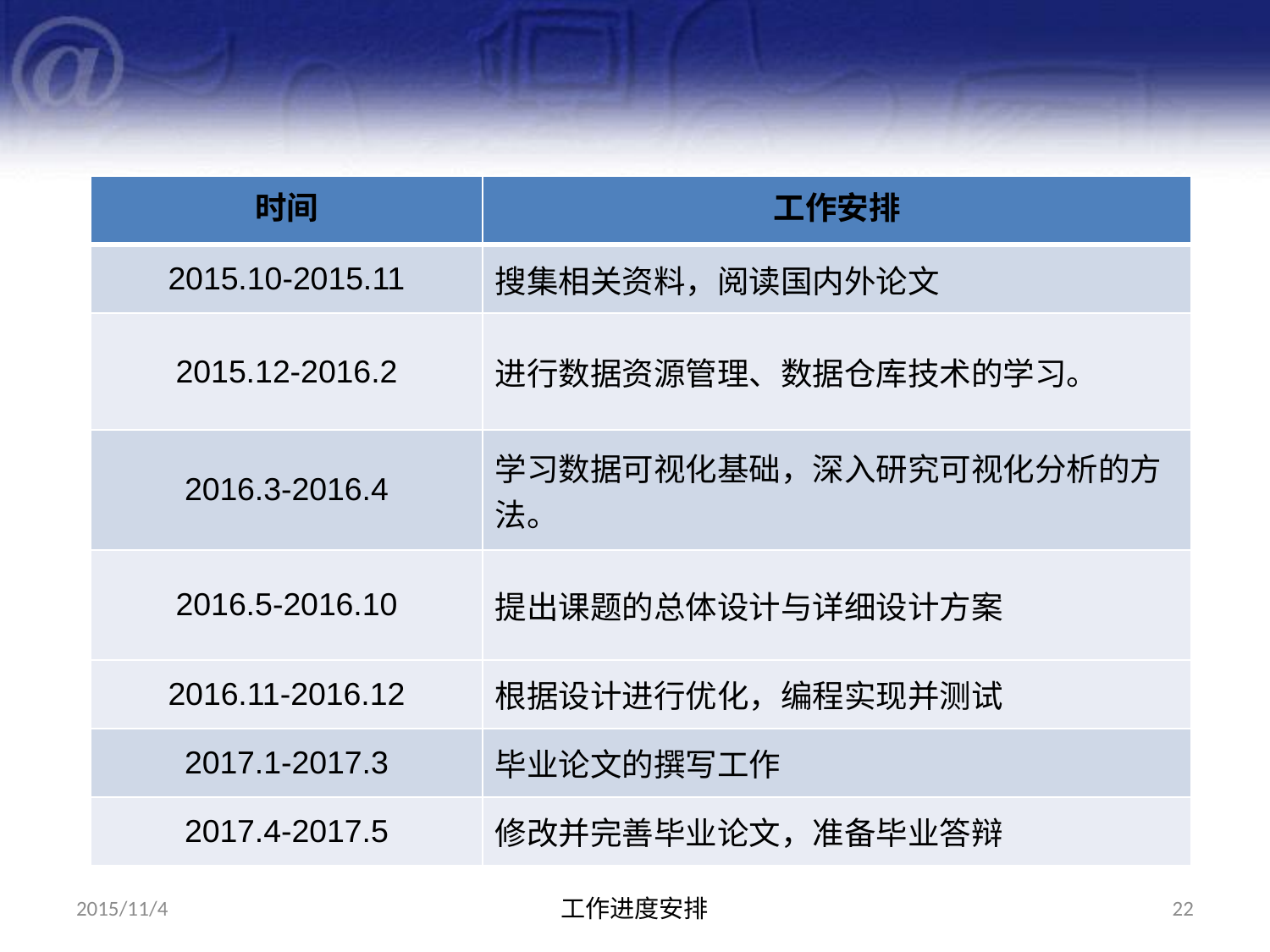

| 时间 | 工作安排 |
| --- | --- |
| 2015.10-2015.11 | 搜集相关资料，阅读国内外论文 |
| 2015.12-2016.2 | 进行数据资源管理、数据仓库技术的学习。 |
| 2016.3-2016.4 | 学习数据可视化基础，深入研究可视化分析的方法。 |
| 2016.5-2016.10 | 提出课题的总体设计与详细设计方案 |
| 2016.11-2016.12 | 根据设计进行优化，编程实现并测试 |
| 2017.1-2017.3 | 毕业论文的撰写工作 |
| 2017.4-2017.5 | 修改并完善毕业论文，准备毕业答辩 |
#

2015/11/4
工作进度安排
22